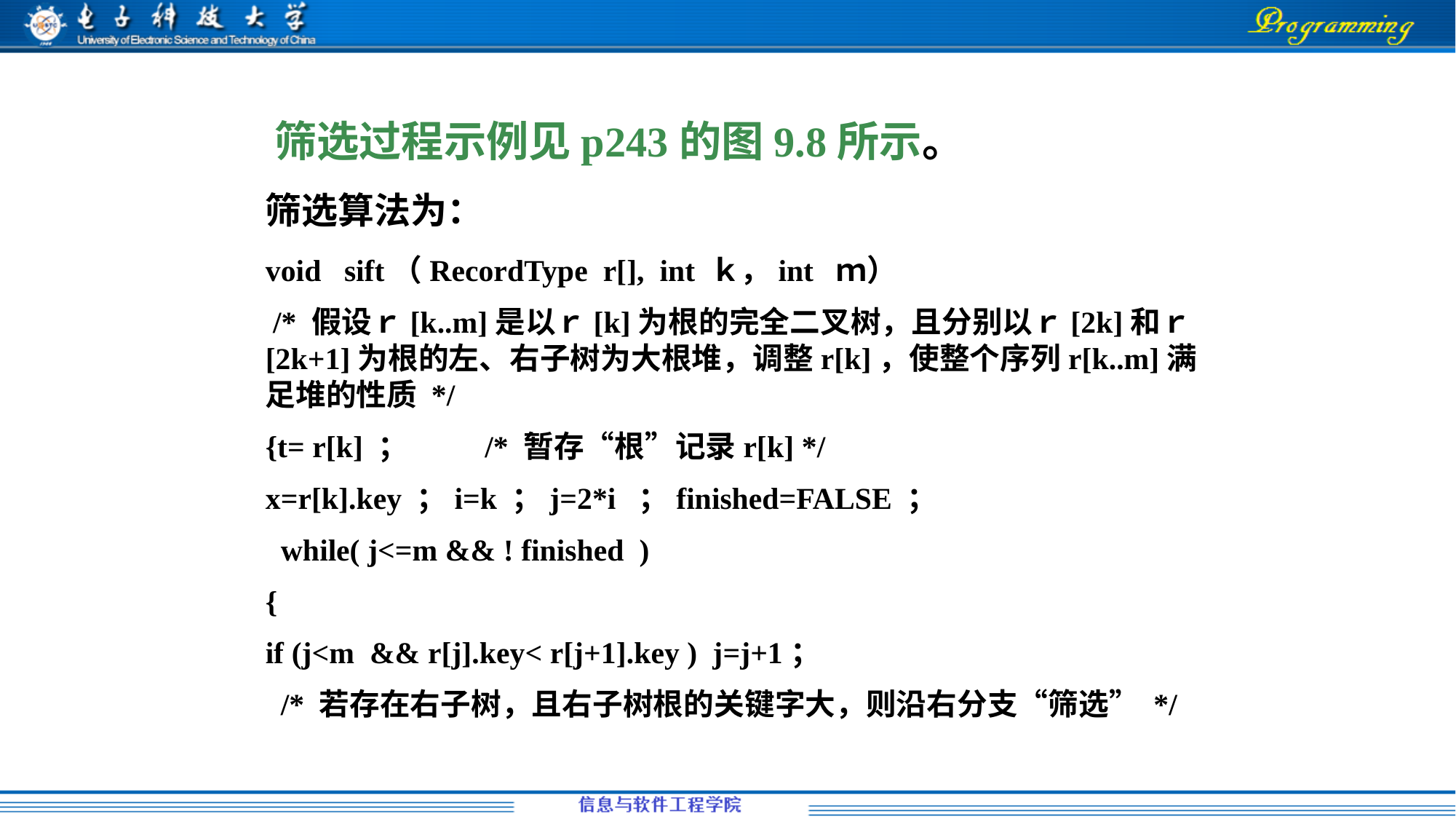

筛选过程示例见p243的图9.8所示。
筛选算法为：
void   sift（RecordType  r[],  int ｋ，int  ｍ）
 /* 假设ｒ[k..m]是以ｒ[k]为根的完全二叉树，且分别以ｒ[2k]和ｒ[2k+1]为根的左、右子树为大根堆，调整r[k]，使整个序列r[k..m]满足堆的性质 */
{t= r[k] ；          /* 暂存“根”记录r[k] */
x=r[k].key ；i=k ；j=2*i  ；finished=FALSE ；
  while( j<=m && ! finished  )
{
if (j<m  && r[j].key< r[j+1].key )  j=j+1；
  /* 若存在右子树，且右子树根的关键字大，则沿右分支“筛选” */